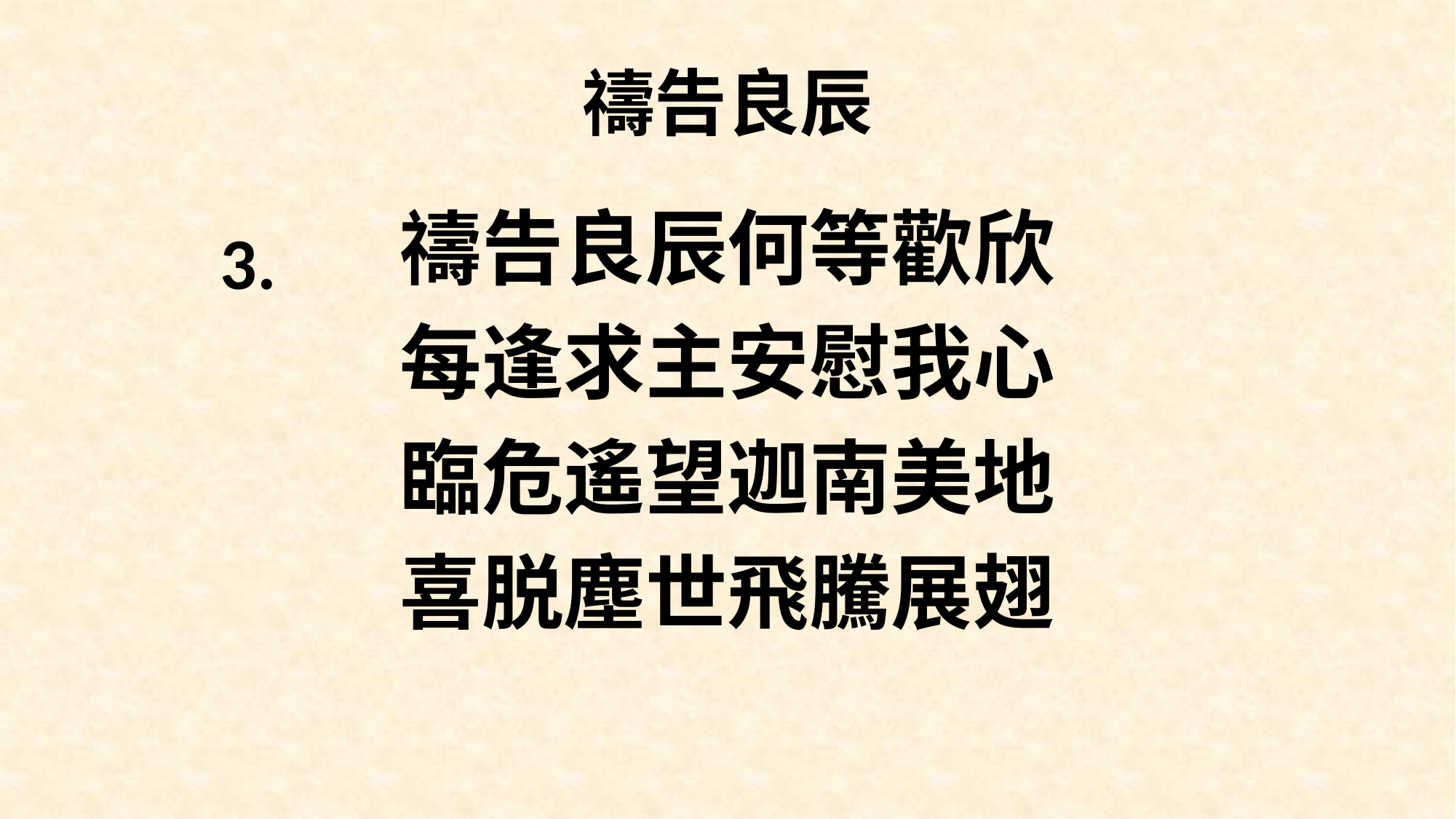

# 禱告良辰
禱告良辰何等歡欣
每逢求主安慰我心
臨危遙望迦南美地
喜脱塵世飛騰展翅
3.